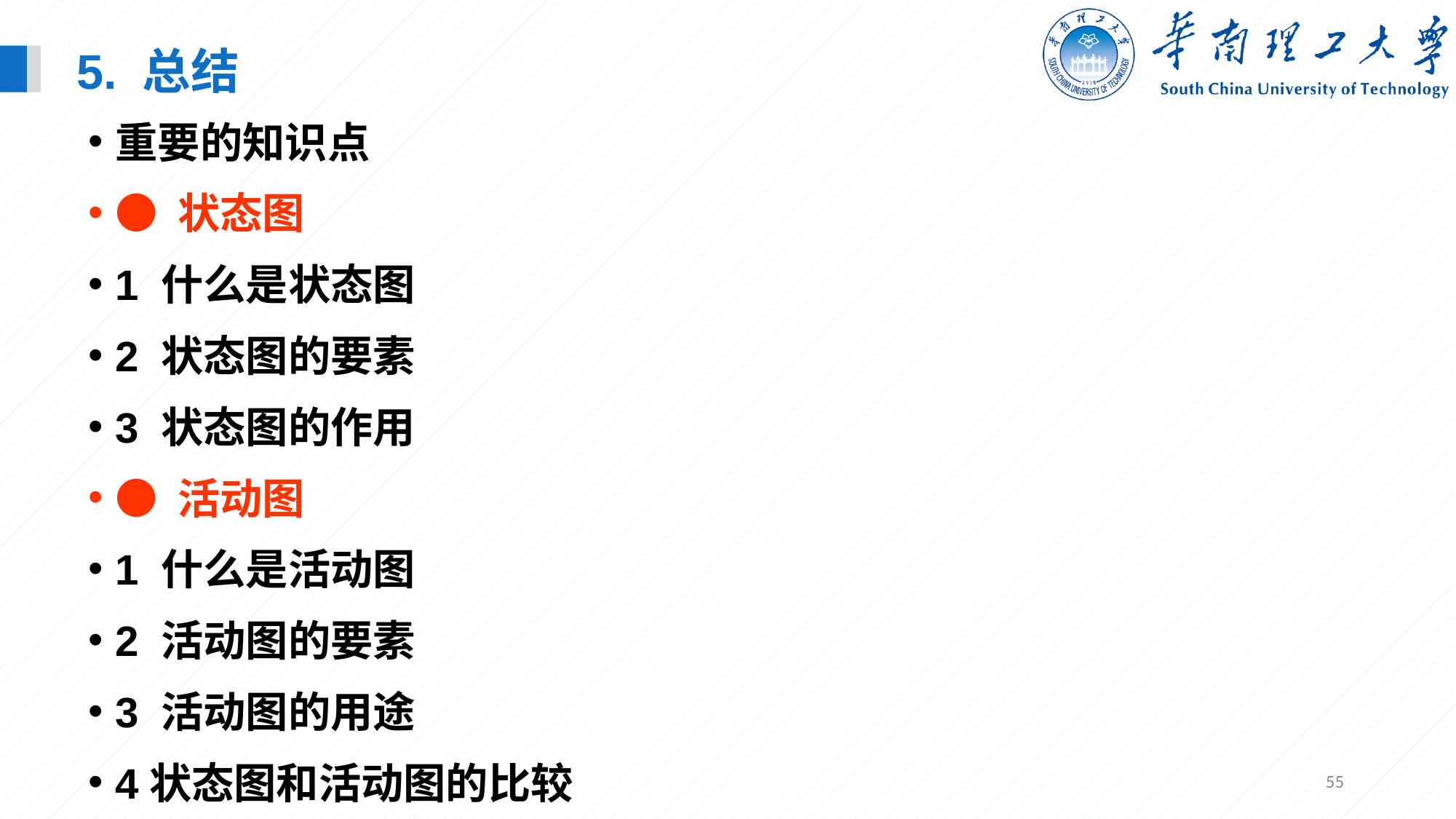

5. 总结
重要的知识点
● 状态图
1 什么是状态图
2 状态图的要素
3 状态图的作用
● 活动图
1 什么是活动图
2 活动图的要素
3 活动图的用途
4状态图和活动图的比较
55